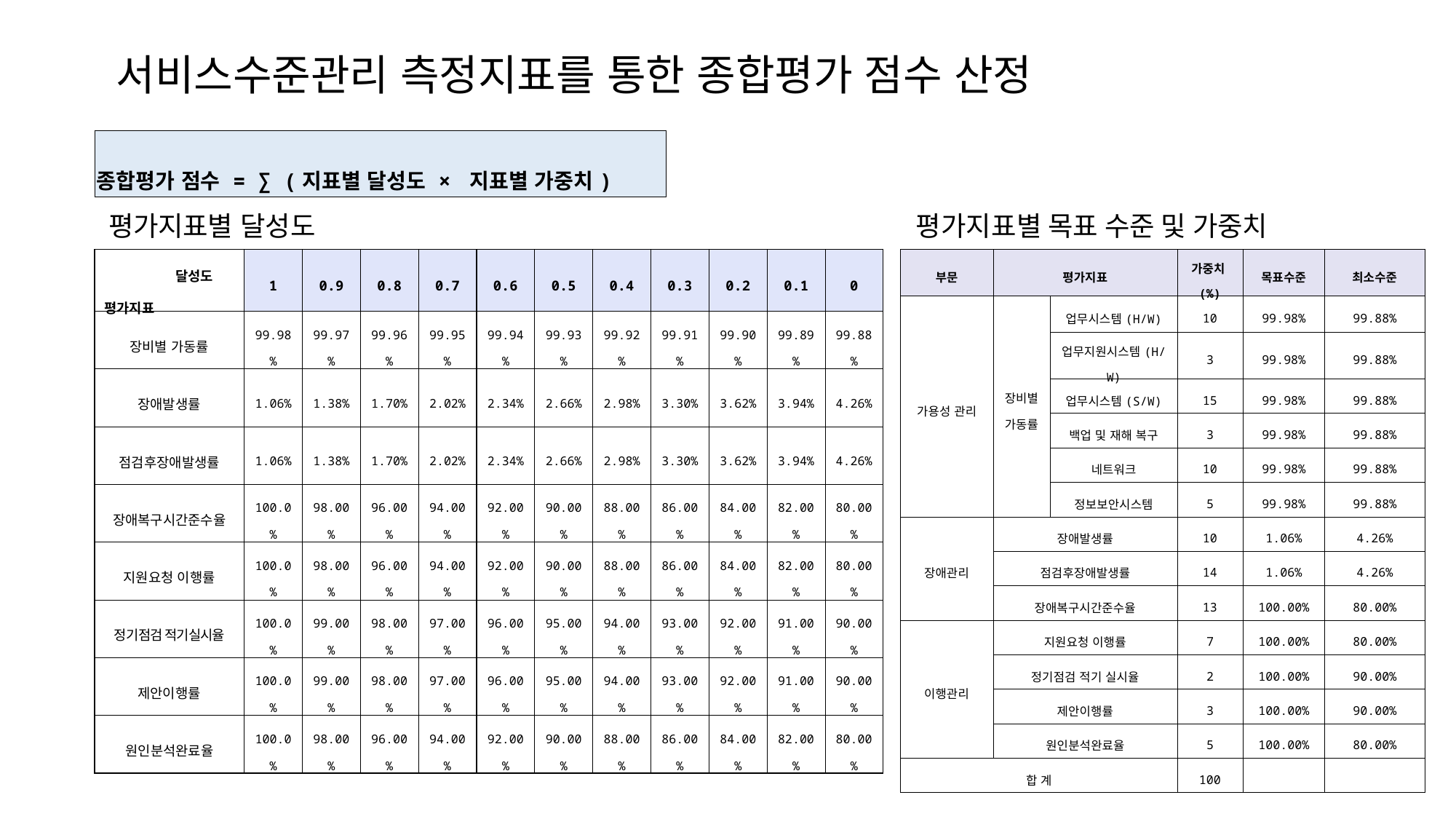

서비스수준관리 측정지표를 통한 종합평가 점수 산정
| 종합평가 점수 = ∑ (지표별 달성도 × 지표별 가중치) |
| --- |
평가지표별 달성도
평가지표별 목표 수준 및 가중치
| 달성도 평가지표 | 1 | 0.9 | 0.8 | 0.7 | 0.6 | 0.5 | 0.4 | 0.3 | 0.2 | 0.1 | 0 |
| --- | --- | --- | --- | --- | --- | --- | --- | --- | --- | --- | --- |
| 장비별 가동률 | 99.98% | 99.97% | 99.96% | 99.95% | 99.94% | 99.93% | 99.92% | 99.91% | 99.90% | 99.89% | 99.88% |
| 장애발생률 | 1.06% | 1.38% | 1.70% | 2.02% | 2.34% | 2.66% | 2.98% | 3.30% | 3.62% | 3.94% | 4.26% |
| 점검후장애발생률 | 1.06% | 1.38% | 1.70% | 2.02% | 2.34% | 2.66% | 2.98% | 3.30% | 3.62% | 3.94% | 4.26% |
| 장애복구시간준수율 | 100.0% | 98.00% | 96.00% | 94.00% | 92.00% | 90.00% | 88.00% | 86.00% | 84.00% | 82.00% | 80.00% |
| 지원요청 이행률 | 100.0% | 98.00% | 96.00% | 94.00% | 92.00% | 90.00% | 88.00% | 86.00% | 84.00% | 82.00% | 80.00% |
| 정기점검 적기실시율 | 100.0% | 99.00% | 98.00% | 97.00% | 96.00% | 95.00% | 94.00% | 93.00% | 92.00% | 91.00% | 90.00% |
| 제안이행률 | 100.0% | 99.00% | 98.00% | 97.00% | 96.00% | 95.00% | 94.00% | 93.00% | 92.00% | 91.00% | 90.00% |
| 원인분석완료율 | 100.0% | 98.00% | 96.00% | 94.00% | 92.00% | 90.00% | 88.00% | 86.00% | 84.00% | 82.00% | 80.00% |
| 부문 | 평가지표 |  | 가중치(%) | 목표수준 | 최소수준 |
| --- | --- | --- | --- | --- | --- |
| 가용성 관리 | 장비별 가동률 | 업무시스템(H/W) | 10 | 99.98% | 99.88% |
|  |  | 업무지원시스템(H/W) | 3 | 99.98% | 99.88% |
|  |  | 업무시스템(S/W) | 15 | 99.98% | 99.88% |
|  |  | 백업 및 재해 복구 | 3 | 99.98% | 99.88% |
|  |  | 네트워크 | 10 | 99.98% | 99.88% |
|  |  | 정보보안시스템 | 5 | 99.98% | 99.88% |
| 장애관리 | 장애발생률 |  | 10 | 1.06% | 4.26% |
|  | 점검후장애발생률 |  | 14 | 1.06% | 4.26% |
|  | 장애복구시간준수율 |  | 13 | 100.00% | 80.00% |
| 이행관리 | 지원요청 이행률 |  | 7 | 100.00% | 80.00% |
|  | 정기점검 적기 실시율 |  | 2 | 100.00% | 90.00% |
|  | 제안이행률 |  | 3 | 100.00% | 90.00% |
|  | 원인분석완료율 |  | 5 | 100.00% | 80.00% |
| 합 계 |  |  | 100 |  |  |